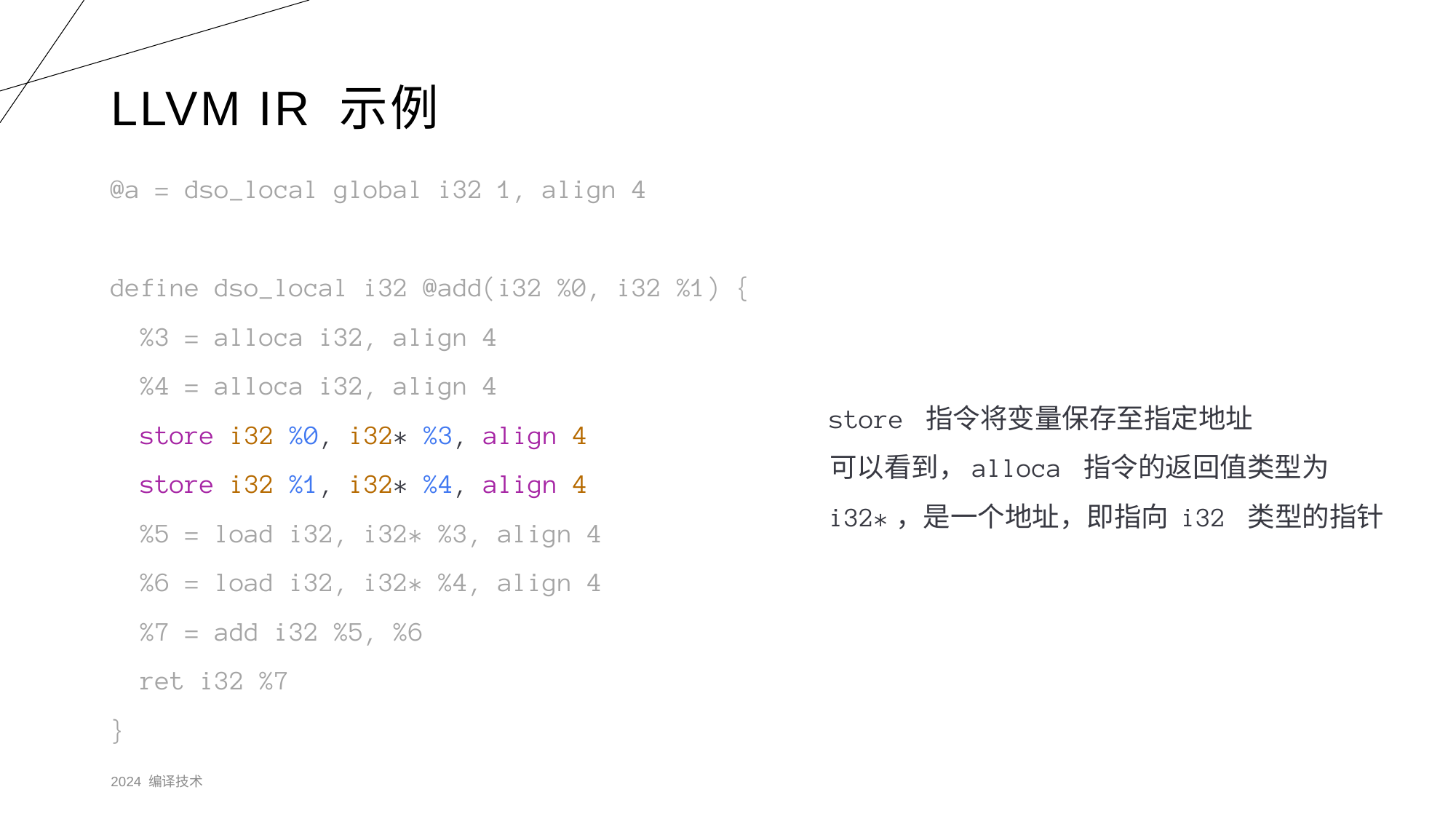

# LLVM IR 示例
@a = dso_local global i32 1, align 4
define dso_local i32 @add(i32 %0, i32 %1) {
  %3 = alloca i32, align 4
  %4 = alloca i32, align 4
  store i32 %0, i32* %3, align 4
  store i32 %1, i32* %4, align 4
  %5 = load i32, i32* %3, align 4
  %6 = load i32, i32* %4, align 4
  %7 = add i32 %5, %6
  ret i32 %7
}

store 指令将变量保存至指定地址
可以看到，alloca 指令的返回值类型为 i32*，是一个地址，即指向 i32 类型的指针
2024 编译技术
11